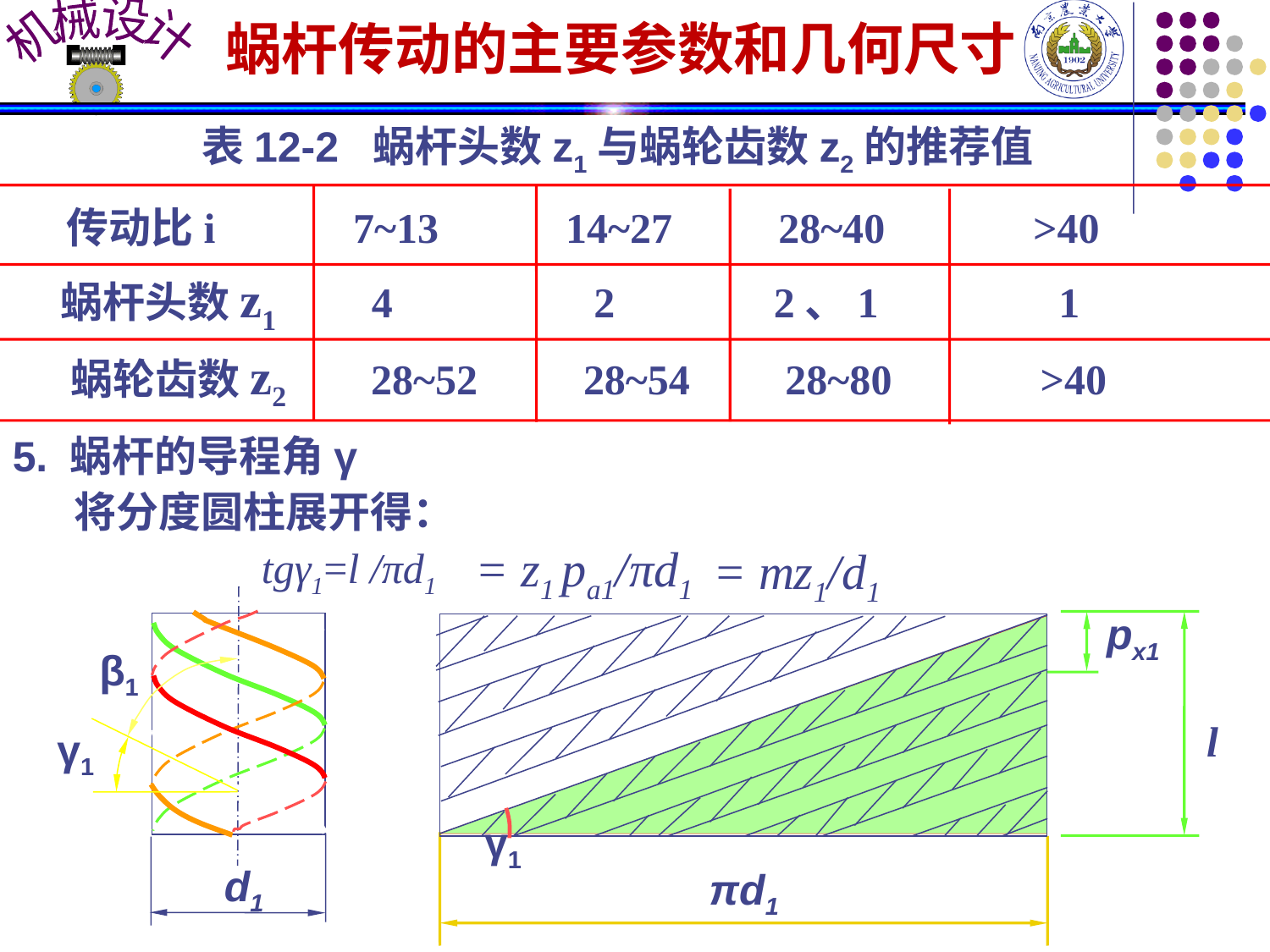

蜗杆传动的主要参数和几何尺寸
表12-2  蜗杆头数z1与蜗轮齿数z2的推荐值

传动比i             7~13            14~27          28~40              >40

蜗杆头数z1         4                   2               2、1                 1

蜗轮齿数z2        28~52          28~54         28~80              >40

5. 蜗杆的导程角γ
将分度圆柱展开得：
= z1 pa1/πd1
= mz1/d1
tgγ1=l /πd1

d1
px1

l

β1

γ1

γ1

πd1